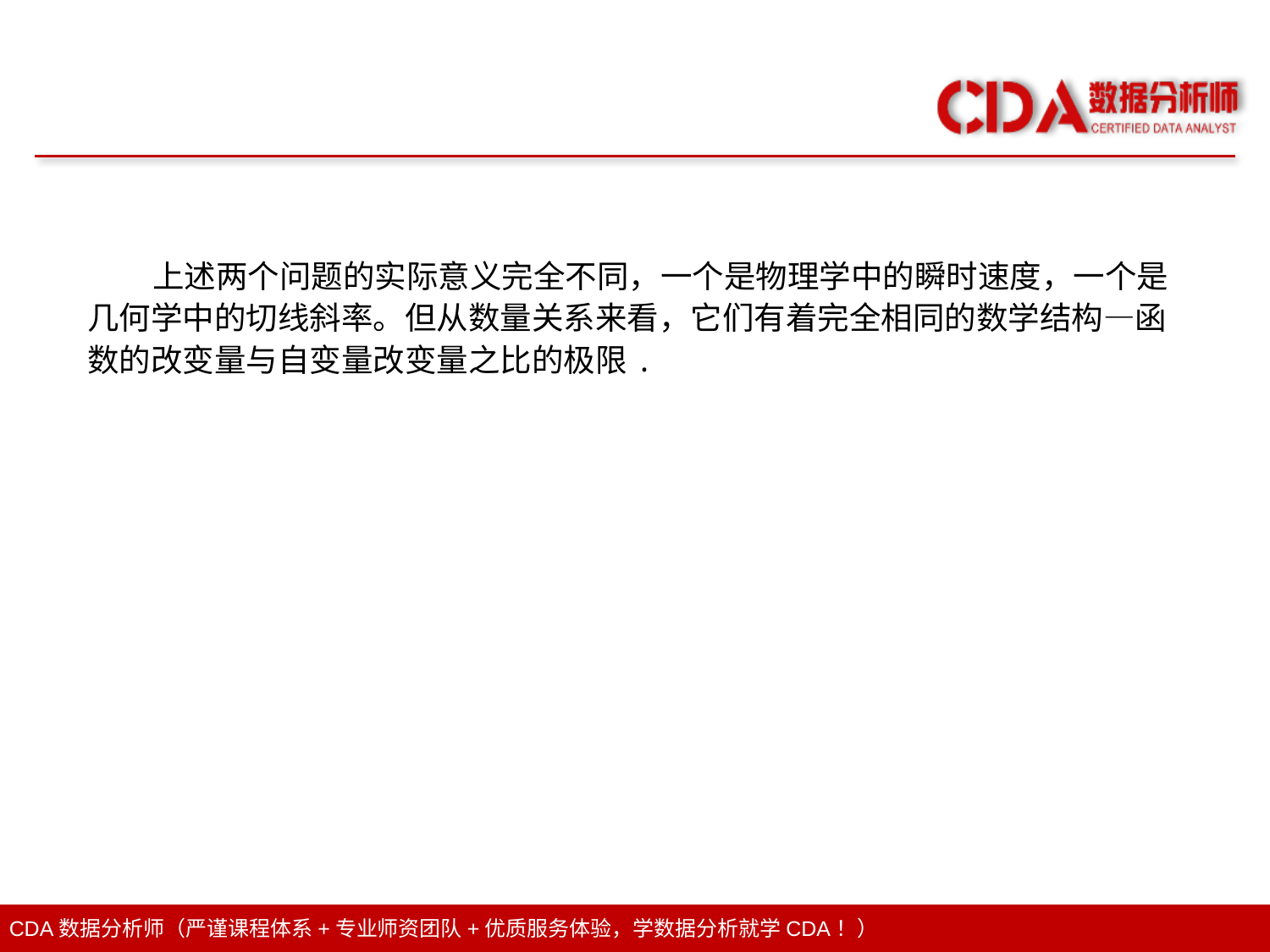

上述两个问题的实际意义完全不同，一个是物理学中的瞬时速度，一个是几何学中的切线斜率。但从数量关系来看，它们有着完全相同的数学结构—函数的改变量与自变量改变量之比的极限.